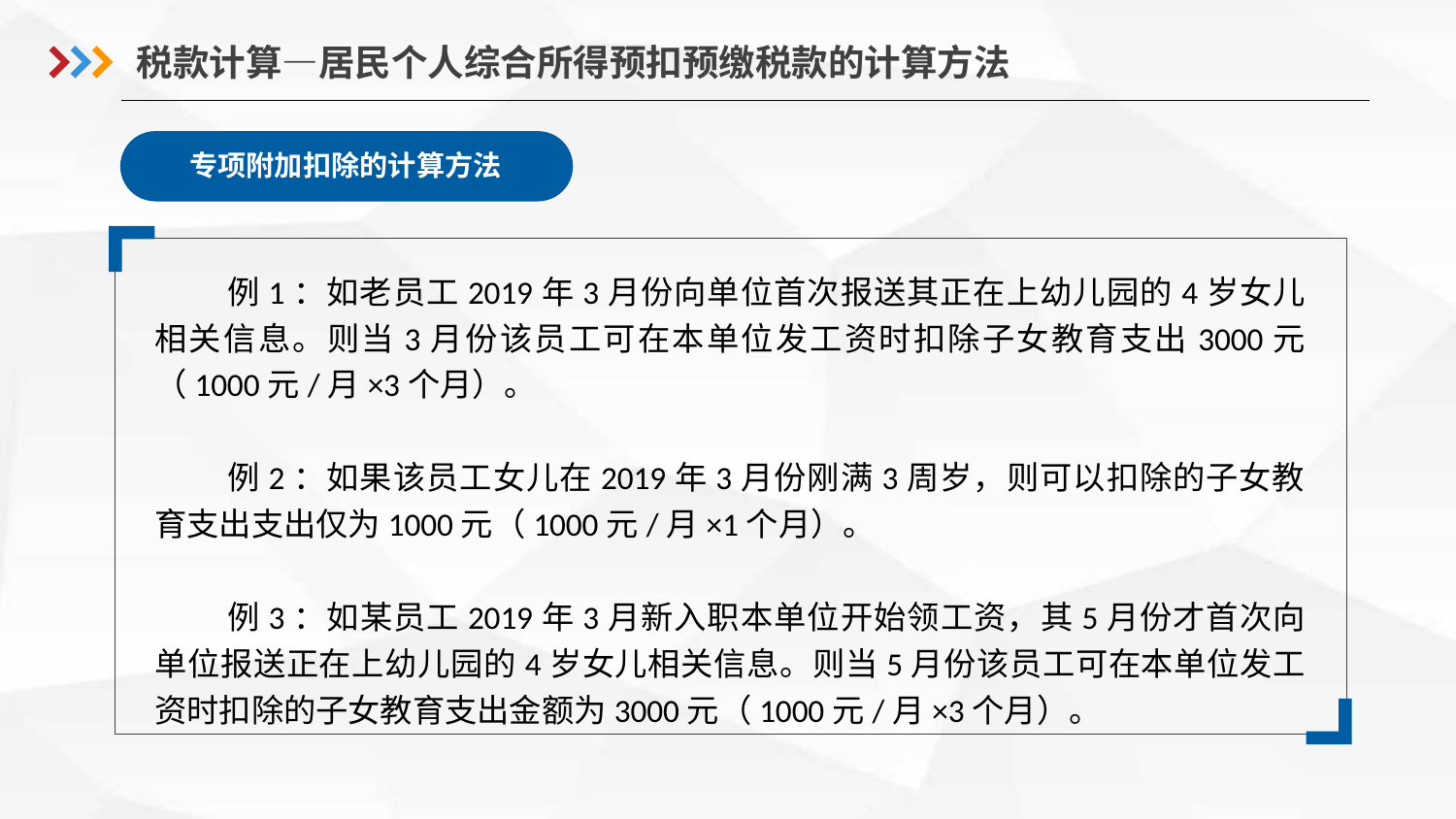

税款计算—居民个人综合所得预扣预缴税款的计算方法

专项附加扣除的计算方法

例1：如老员工2019年3月份向单位首次报送其正在上幼儿园的4岁女儿相关信息。则当3月份该员工可在本单位发工资时扣除子女教育支出3000元（1000元/月×3个月）。

例2：如果该员工女儿在2019年3月份刚满3周岁，则可以扣除的子女教育支出支出仅为1000元（1000元/月×1个月）。

例3：如某员工2019年3月新入职本单位开始领工资，其5月份才首次向单位报送正在上幼儿园的4岁女儿相关信息。则当5月份该员工可在本单位发工资时扣除的子女教育支出金额为3000元（1000元/月×3个月）。